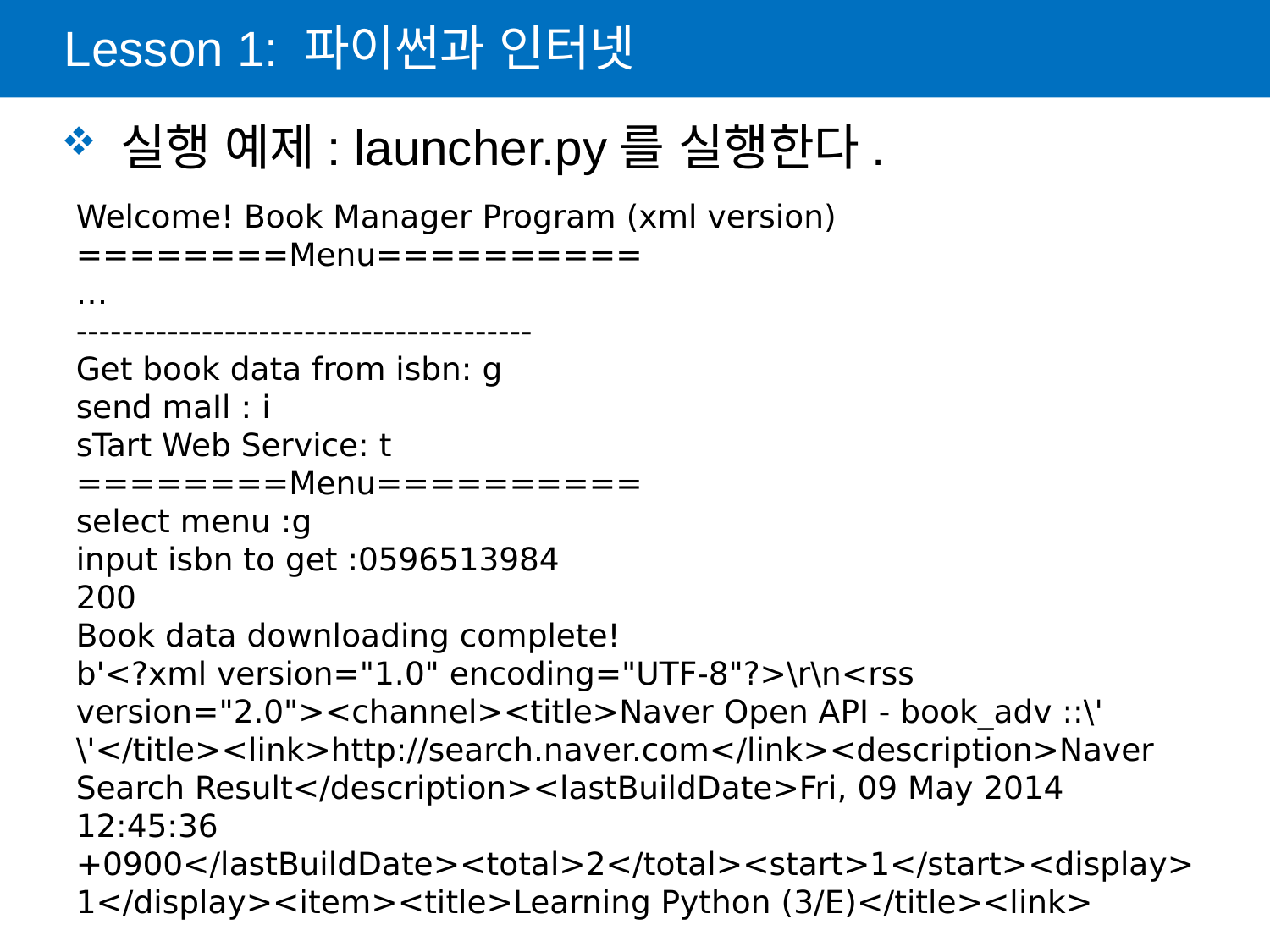

# Lesson 1: 파이썬과 인터넷
 실행 예제: launcher.py를 실행한다.
Welcome! Book Manager Program (xml version)
========Menu==========
…
----------------------------------------
Get book data from isbn: g
send maIl : i
sTart Web Service: t
========Menu==========
select menu :g
input isbn to get :0596513984
200
Book data downloading complete!
b'<?xml version="1.0" encoding="UTF-8"?>\r\n<rss version="2.0"><channel><title>Naver Open API - book_adv ::\' \'</title><link>http://search.naver.com</link><description>Naver Search Result</description><lastBuildDate>Fri, 09 May 2014 12:45:36 +0900</lastBuildDate><total>2</total><start>1</start><display>1</display><item><title>Learning Python (3/E)</title><link>